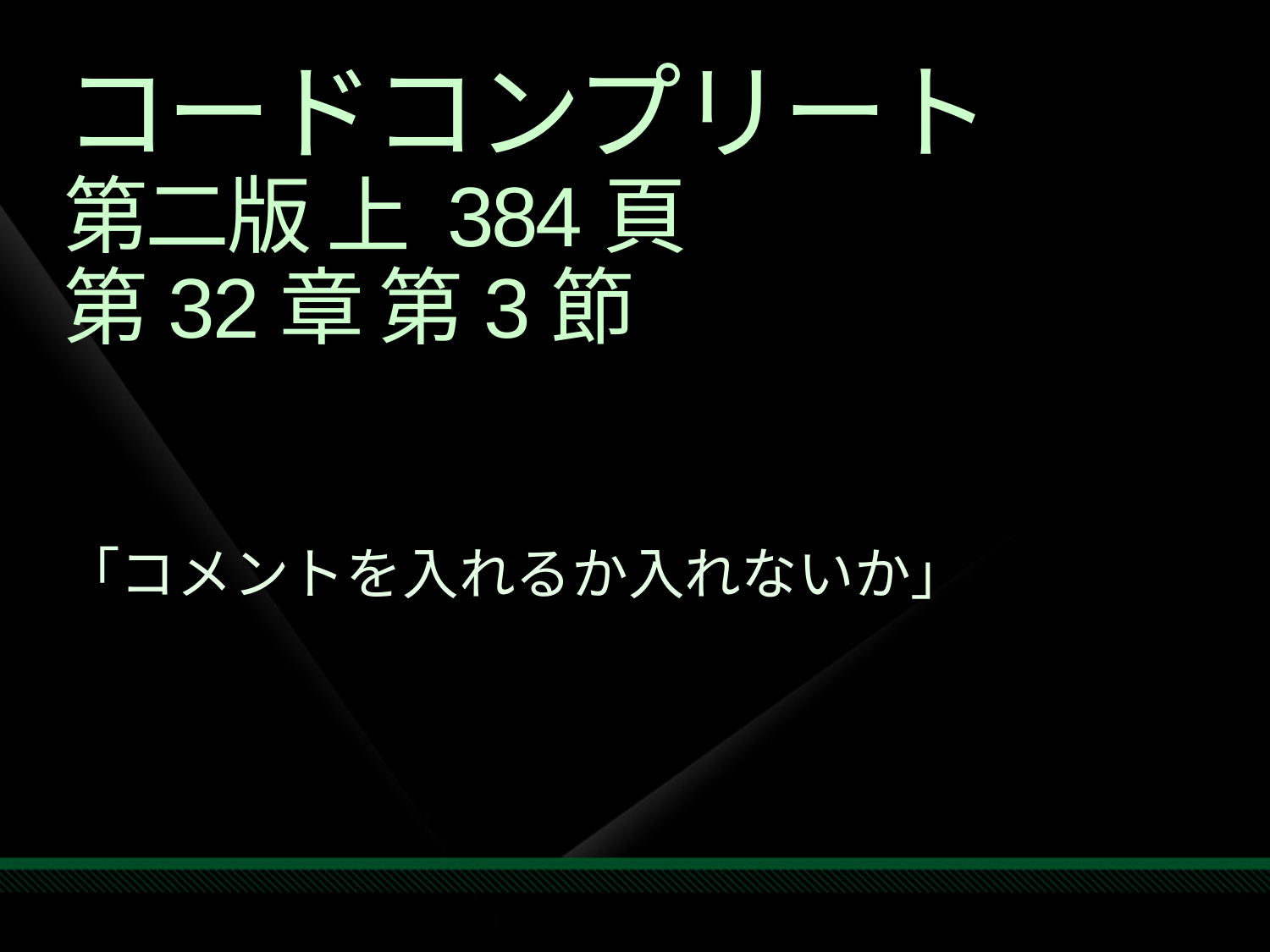

# コードコンプリート 第二版 上 384頁 第32章 第3節
「コメントを入れるか入れないか」